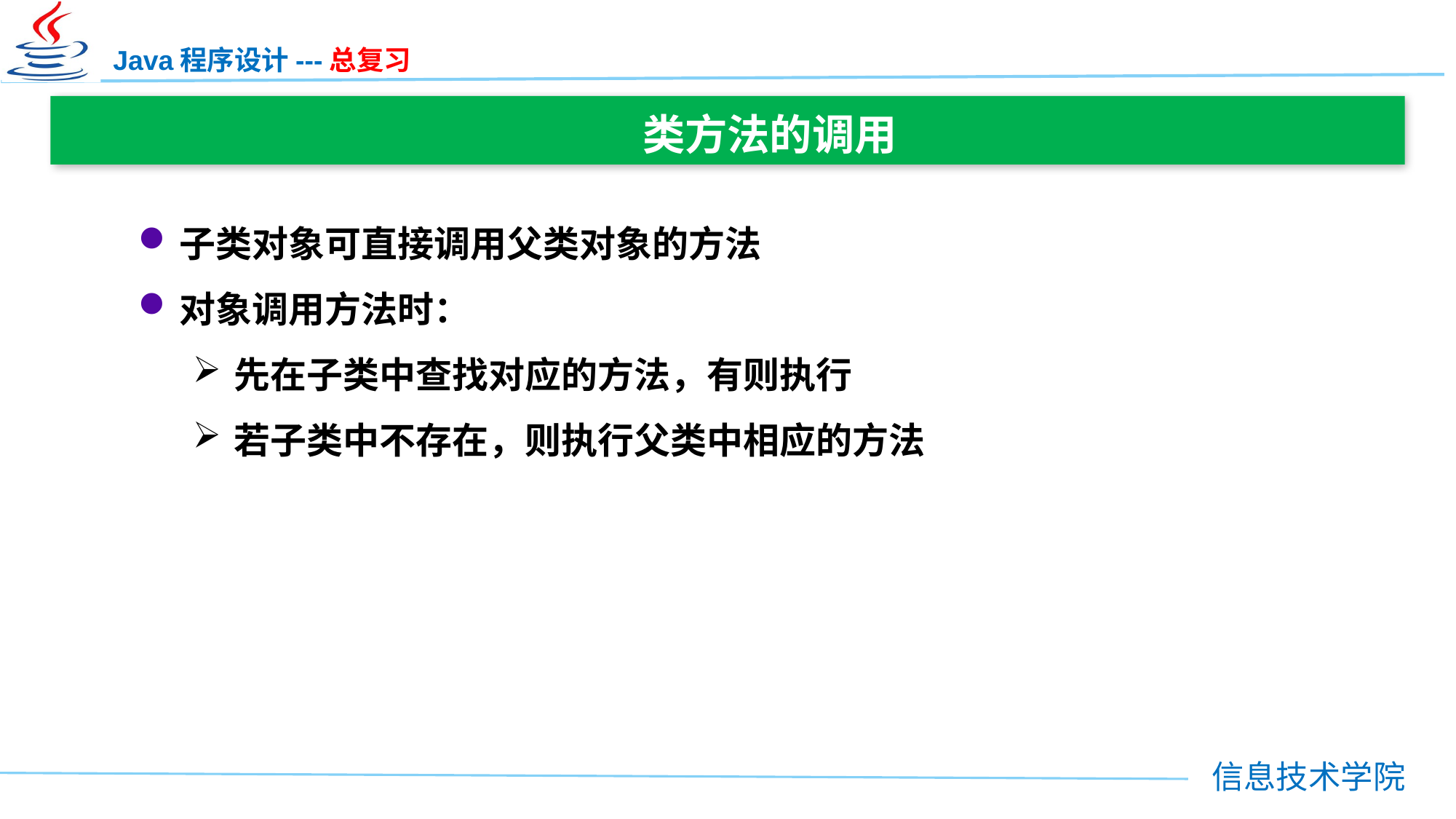

类方法的调用
子类对象可直接调用父类对象的方法
对象调用方法时：
先在子类中查找对应的方法，有则执行
若子类中不存在，则执行父类中相应的方法